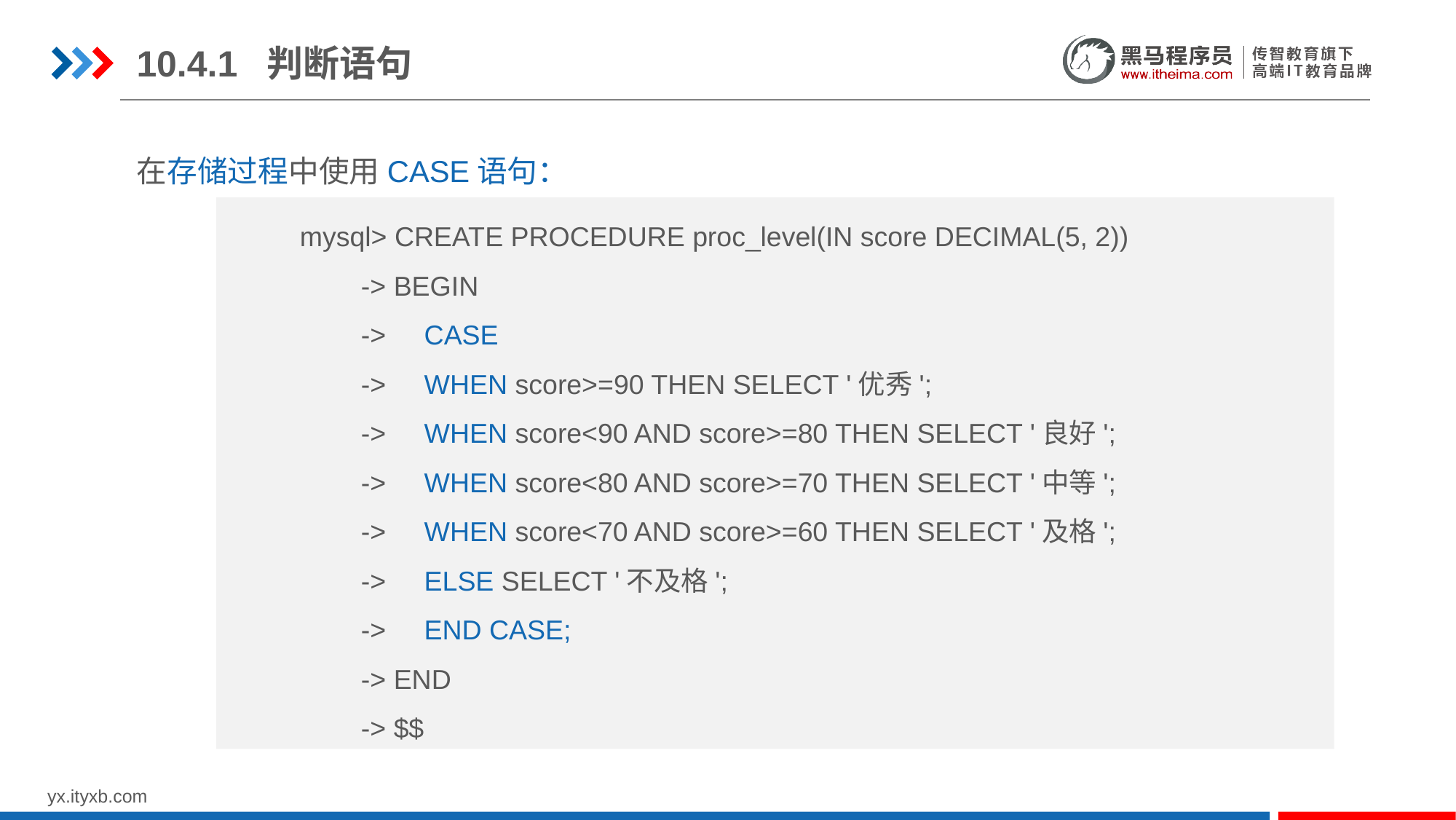

10.4.1  判断语句
在存储过程中使用CASE语句：
mysql> CREATE PROCEDURE proc_level(IN score DECIMAL(5, 2))
        -> BEGIN
        ->     CASE
        ->     WHEN score>=90 THEN SELECT '优秀';
        ->     WHEN score<90 AND score>=80 THEN SELECT '良好';
        ->     WHEN score<80 AND score>=70 THEN SELECT '中等';
        ->     WHEN score<70 AND score>=60 THEN SELECT '及格';
        ->     ELSE SELECT '不及格';
        ->     END CASE;
        -> END
        -> $$